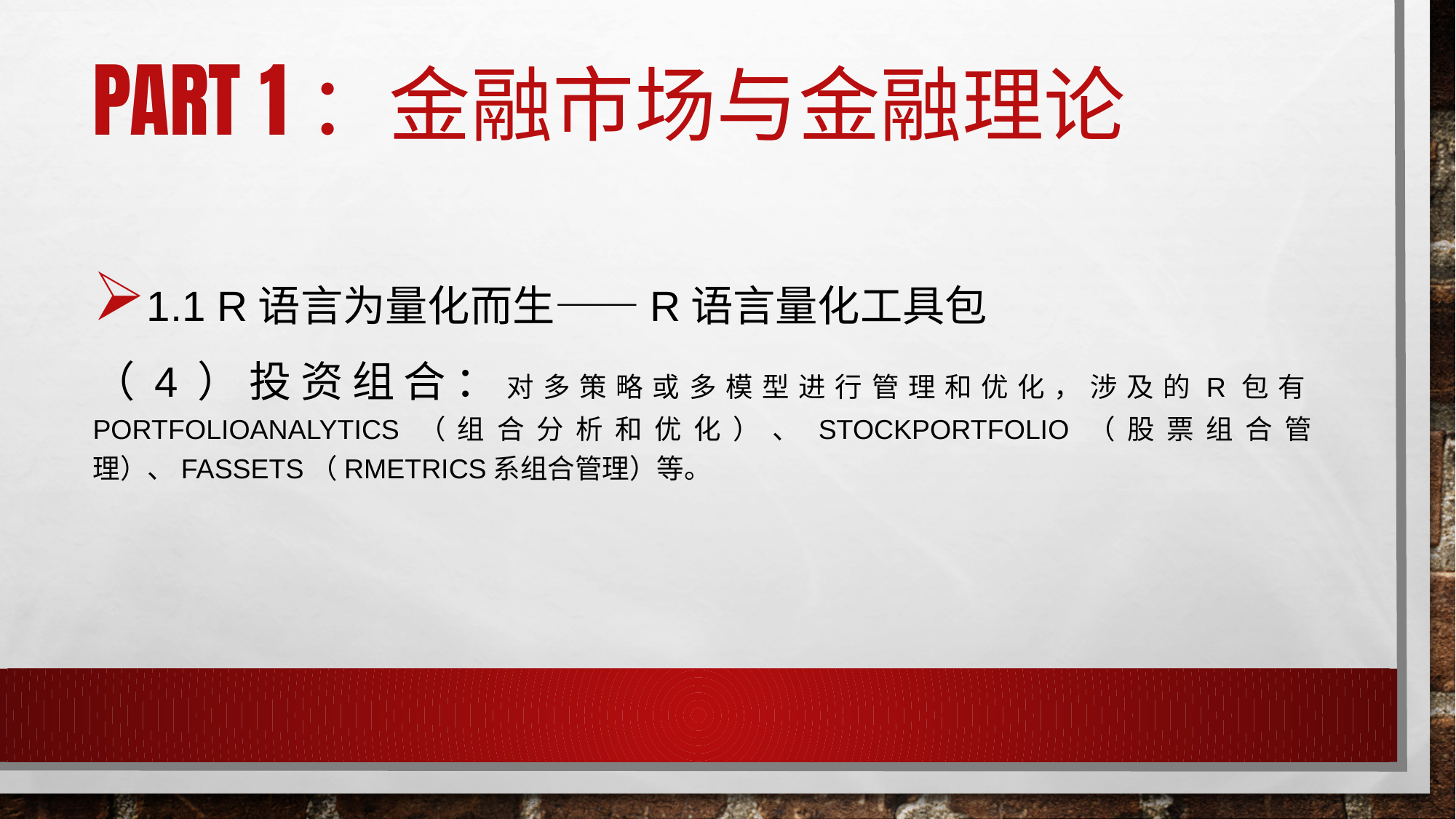

# Part 1：金融市场与金融理论
1.1 R语言为量化而生——R语言量化工具包
（4）投资组合：对多策略或多模型进⾏管理和优化，涉及的R包有PortfolioAnalytics（组合分析和优化）、stockPortfolio（股票组合管理）、fAssets（Rmetrics系组合管理）等。